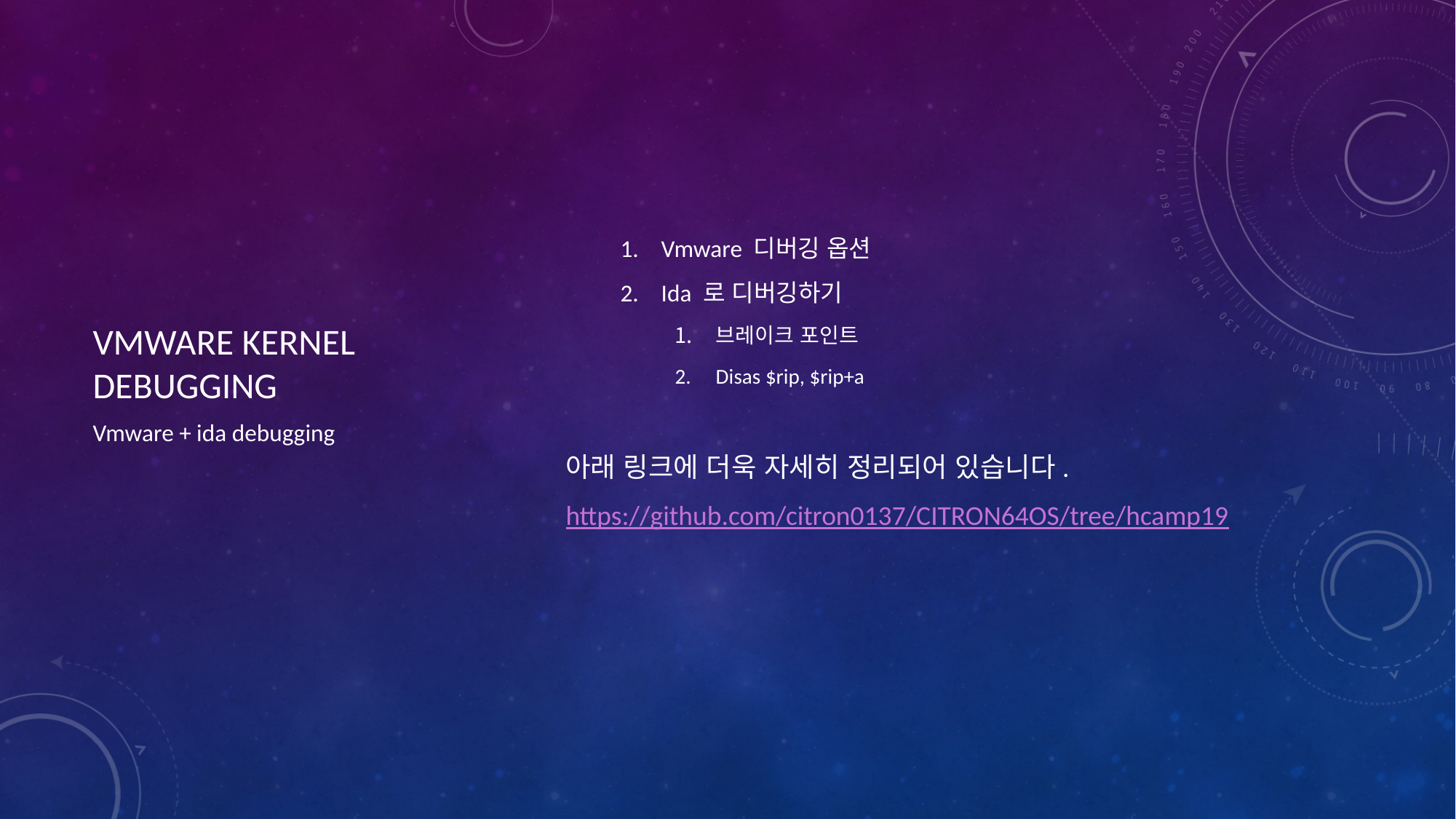

Vmware 디버깅 옵션
Ida 로 디버깅하기
브레이크 포인트
Disas $rip, $rip+a

아래 링크에 더욱 자세히 정리되어 있습니다.
https://github.com/citron0137/CITRON64OS/tree/hcamp19
# vmware kernel debugging
Vmware + ida debugging